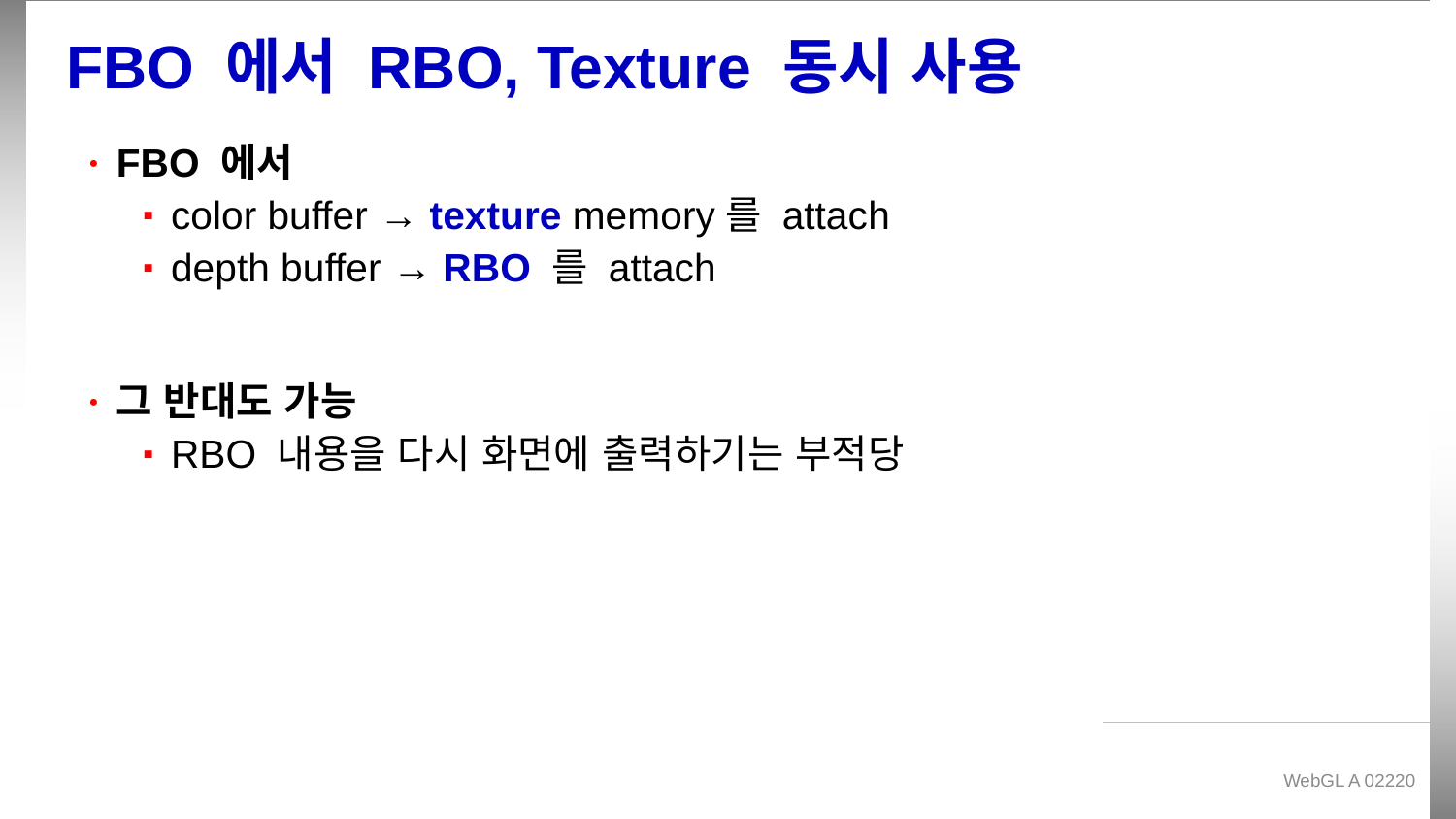

# FBO 에서 RBO, Texture 동시 사용
FBO 에서
color buffer → texture memory를 attach
depth buffer → RBO 를 attach

그 반대도 가능
RBO 내용을 다시 화면에 출력하기는 부적당
WebGL A 02220